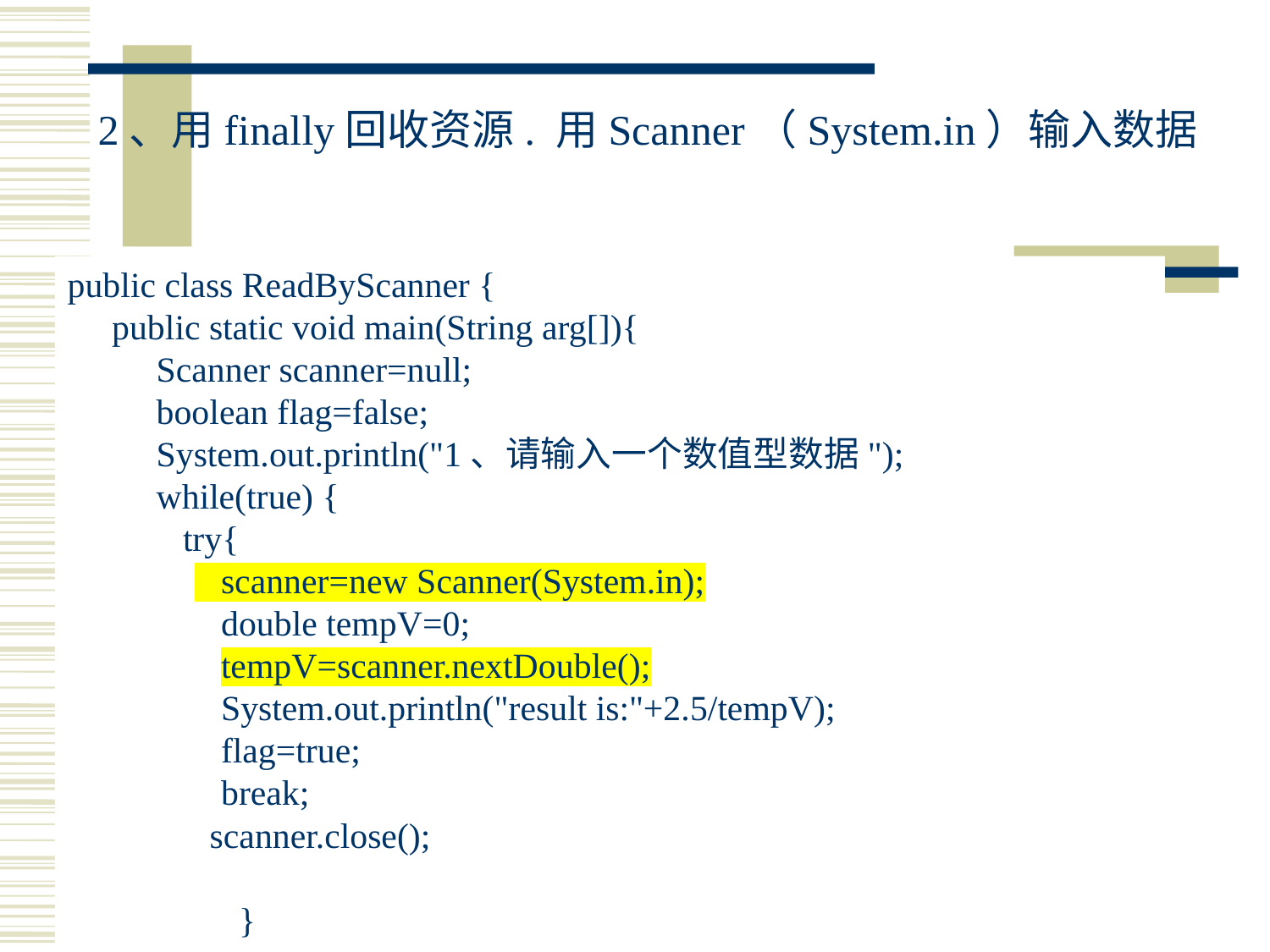

2、用finally回收资源. 用Scanner（System.in）输入数据
public class ReadByScanner {
     public static void main(String arg[]){
          Scanner scanner=null;
          boolean flag=false;
          System.out.println("1、请输入一个数值型数据");
          while(true) {
             try{
	   scanner=new Scanner(System.in);
	   double tempV=0;
	   tempV=scanner.nextDouble();
	   System.out.println("result is:"+2.5/tempV);
	   flag=true;
	   break;
                scanner.close();

	     }